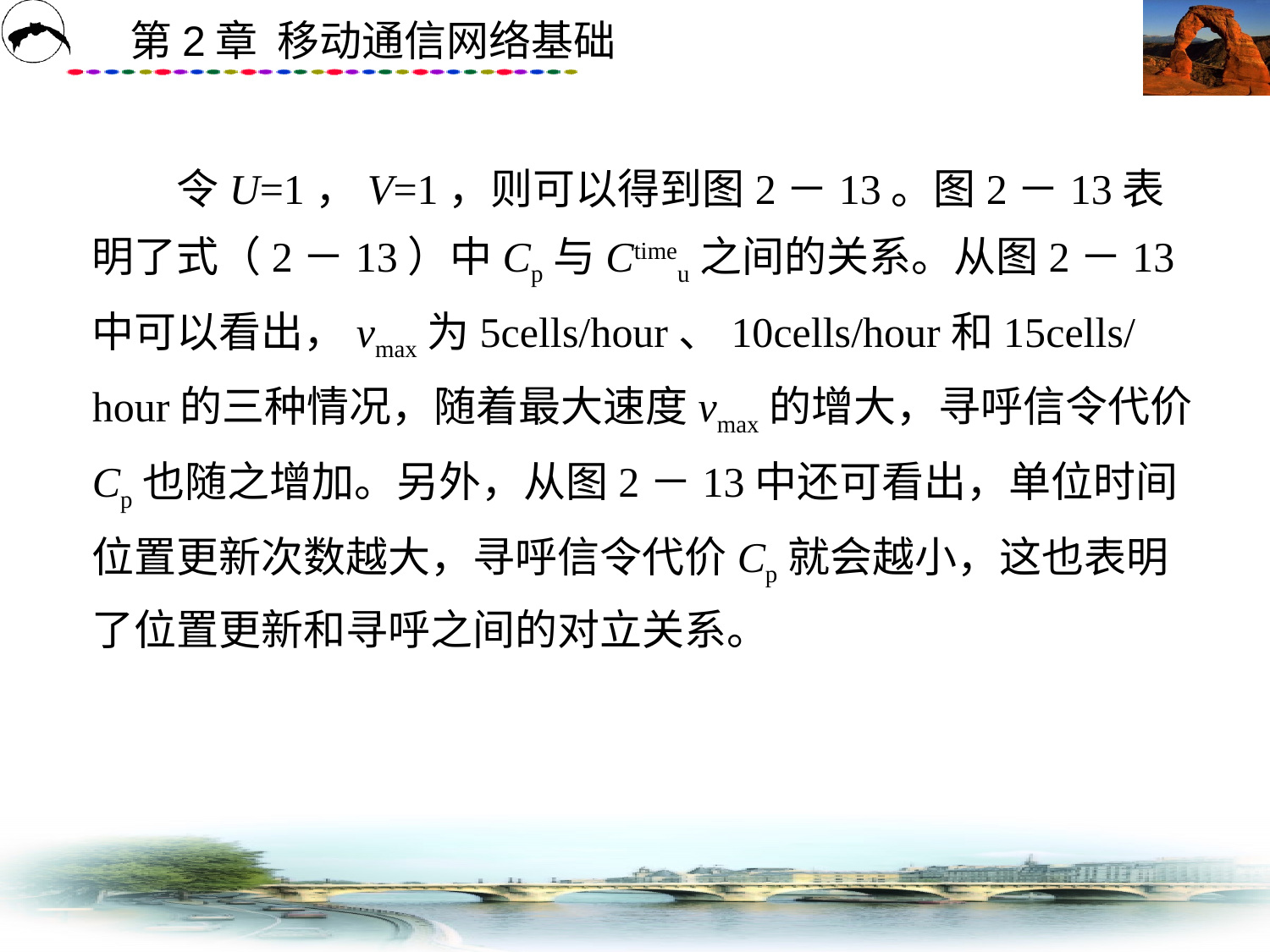

# 令U=1，V=1，则可以得到图2－13。图2－13表明了式（2－13）中Cp与Ctimeu之间的关系。从图2－13中可以看出，vmax为5cells/hour、10cells/hour和15cells/hour的三种情况，随着最大速度vmax的增大，寻呼信令代价Cp也随之增加。另外，从图2－13中还可看出，单位时间位置更新次数越大，寻呼信令代价Cp就会越小，这也表明了位置更新和寻呼之间的对立关系。